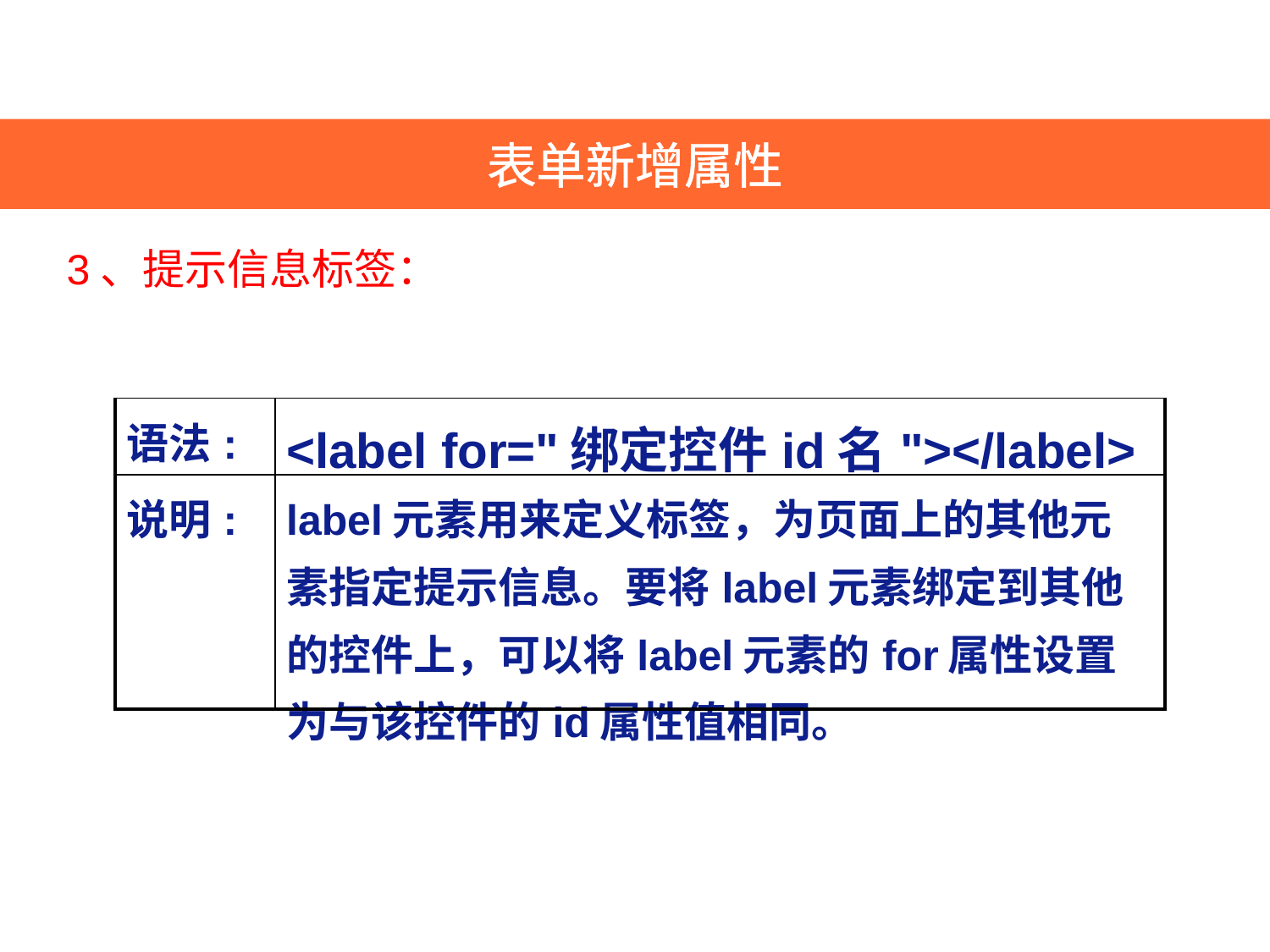

表单新增属性
3、提示信息标签：
| 语法: | <label for="绑定控件id名"></label> |
| --- | --- |
| 说明: | label元素用来定义标签，为页面上的其他元素指定提示信息。要将label元素绑定到其他的控件上，可以将label元素的for属性设置为与该控件的id属性值相同。 |